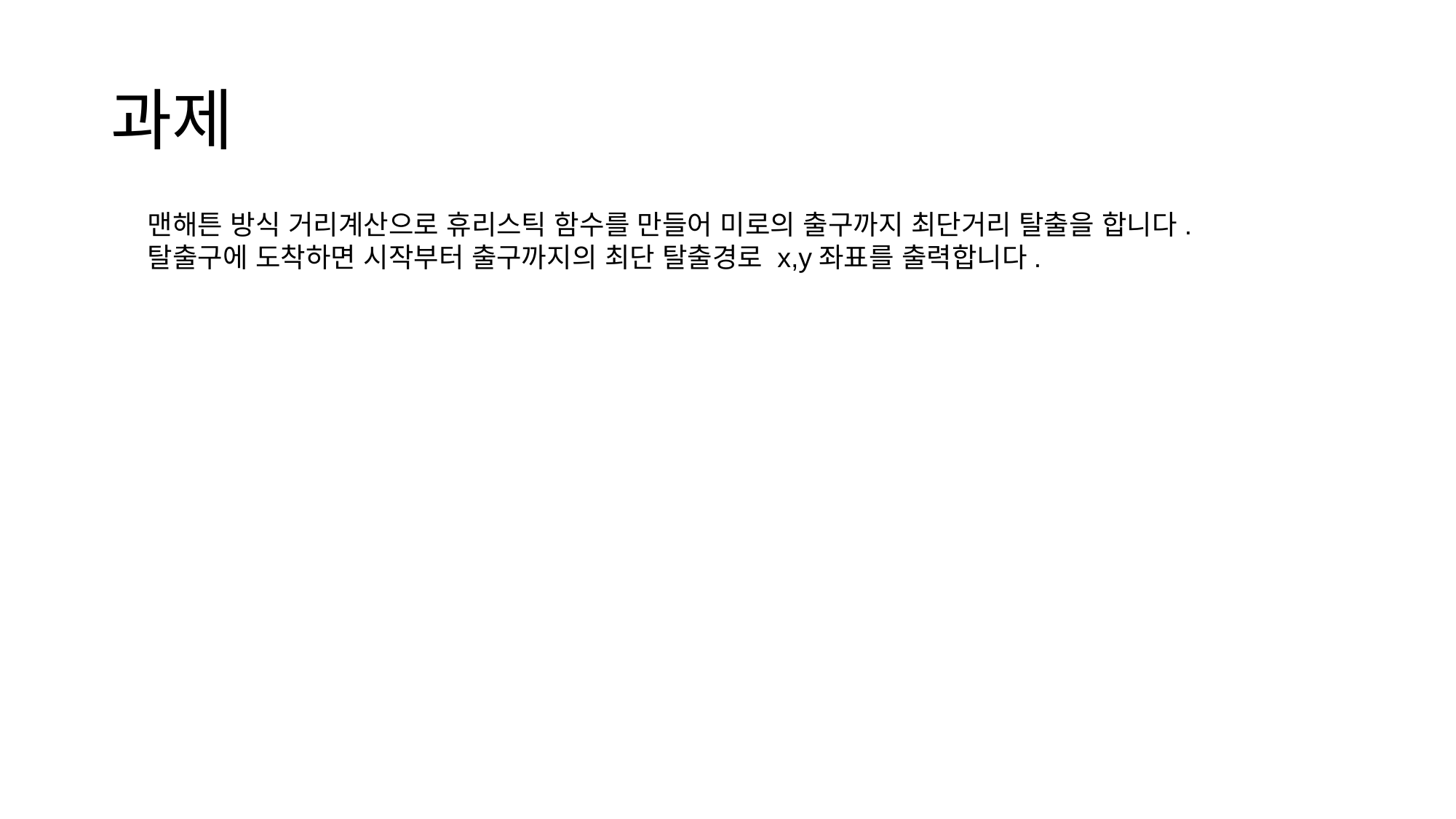

# 과제
맨해튼 방식 거리계산으로 휴리스틱 함수를 만들어 미로의 출구까지 최단거리 탈출을 합니다.
탈출구에 도착하면 시작부터 출구까지의 최단 탈출경로 x,y좌표를 출력합니다.